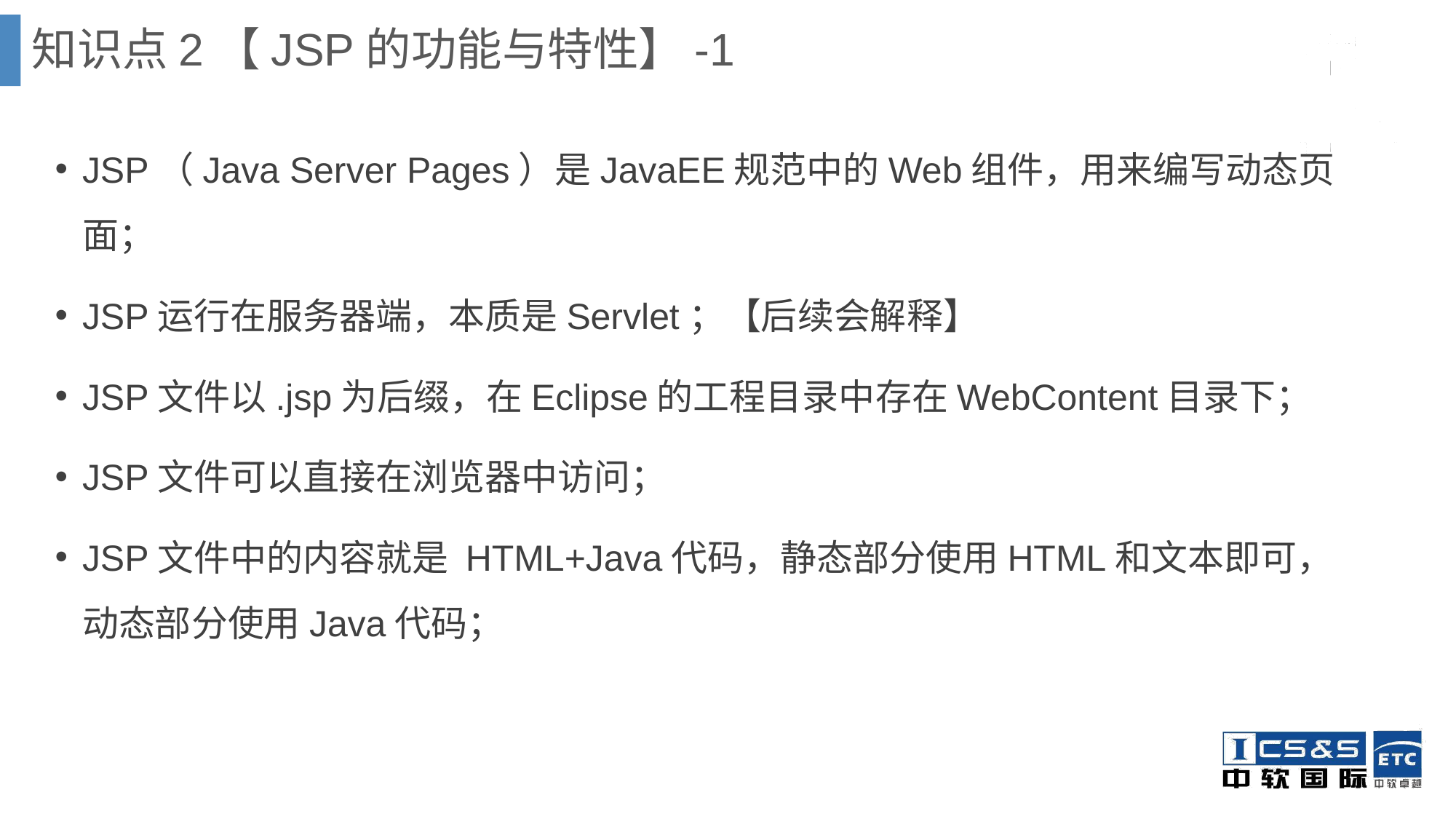

知识点2【JSP的功能与特性】-1
JSP（Java Server Pages）是JavaEE规范中的Web组件，用来编写动态页面；
JSP运行在服务器端，本质是Servlet；【后续会解释】
JSP文件以.jsp为后缀，在Eclipse的工程目录中存在WebContent目录下；
JSP文件可以直接在浏览器中访问；
JSP文件中的内容就是 HTML+Java代码，静态部分使用HTML和文本即可，动态部分使用Java代码；